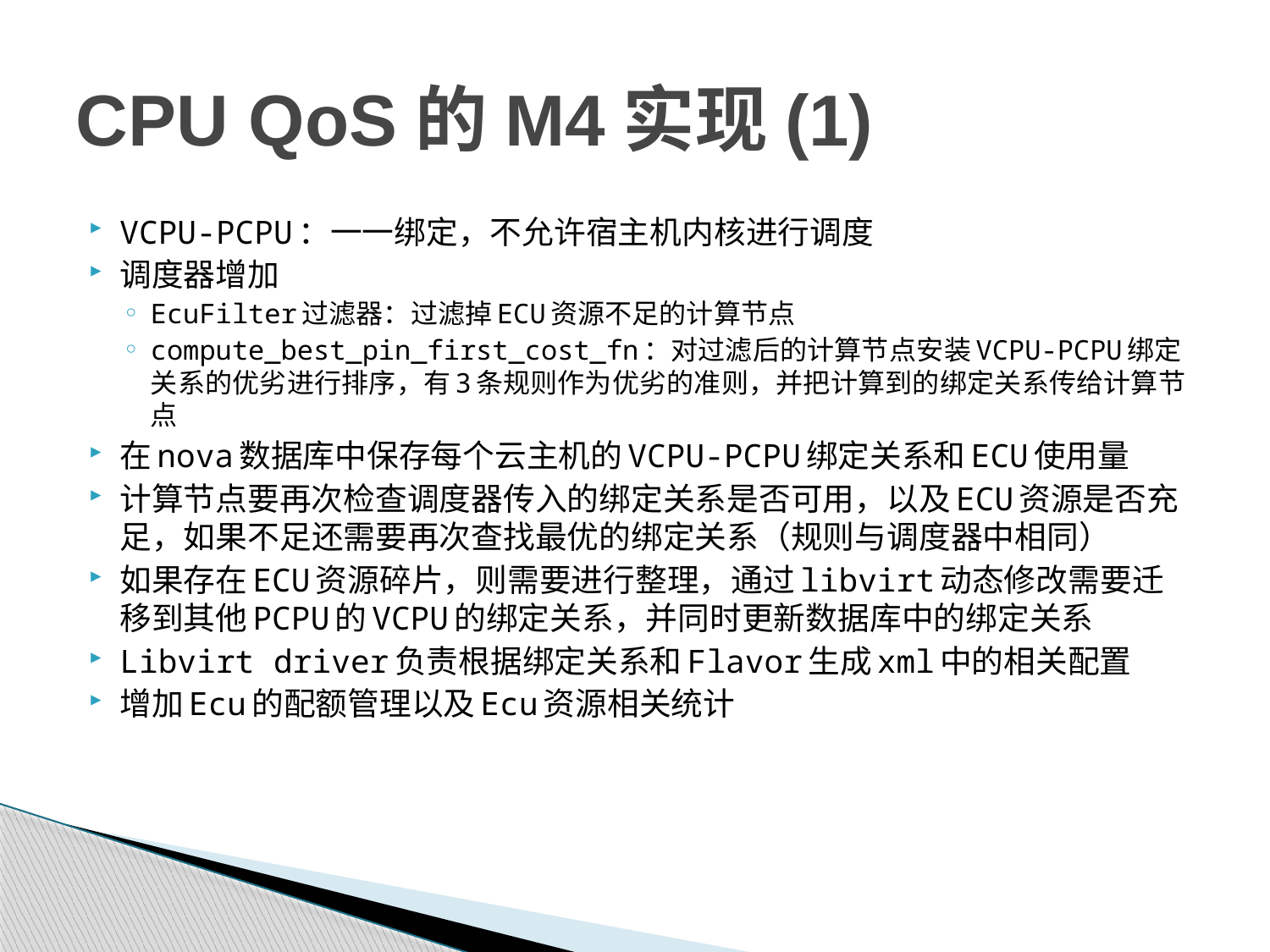

# CPU QoS的M4实现(1)
VCPU-PCPU：一一绑定，不允许宿主机内核进行调度
调度器增加
EcuFilter过滤器：过滤掉ECU资源不足的计算节点
compute_best_pin_first_cost_fn：对过滤后的计算节点安装VCPU-PCPU绑定关系的优劣进行排序，有3条规则作为优劣的准则，并把计算到的绑定关系传给计算节点
在nova数据库中保存每个云主机的VCPU-PCPU绑定关系和ECU使用量
计算节点要再次检查调度器传入的绑定关系是否可用，以及ECU资源是否充足，如果不足还需要再次查找最优的绑定关系（规则与调度器中相同）
如果存在ECU资源碎片，则需要进行整理，通过libvirt动态修改需要迁移到其他PCPU的VCPU的绑定关系，并同时更新数据库中的绑定关系
Libvirt driver负责根据绑定关系和Flavor生成xml中的相关配置
增加Ecu的配额管理以及Ecu资源相关统计